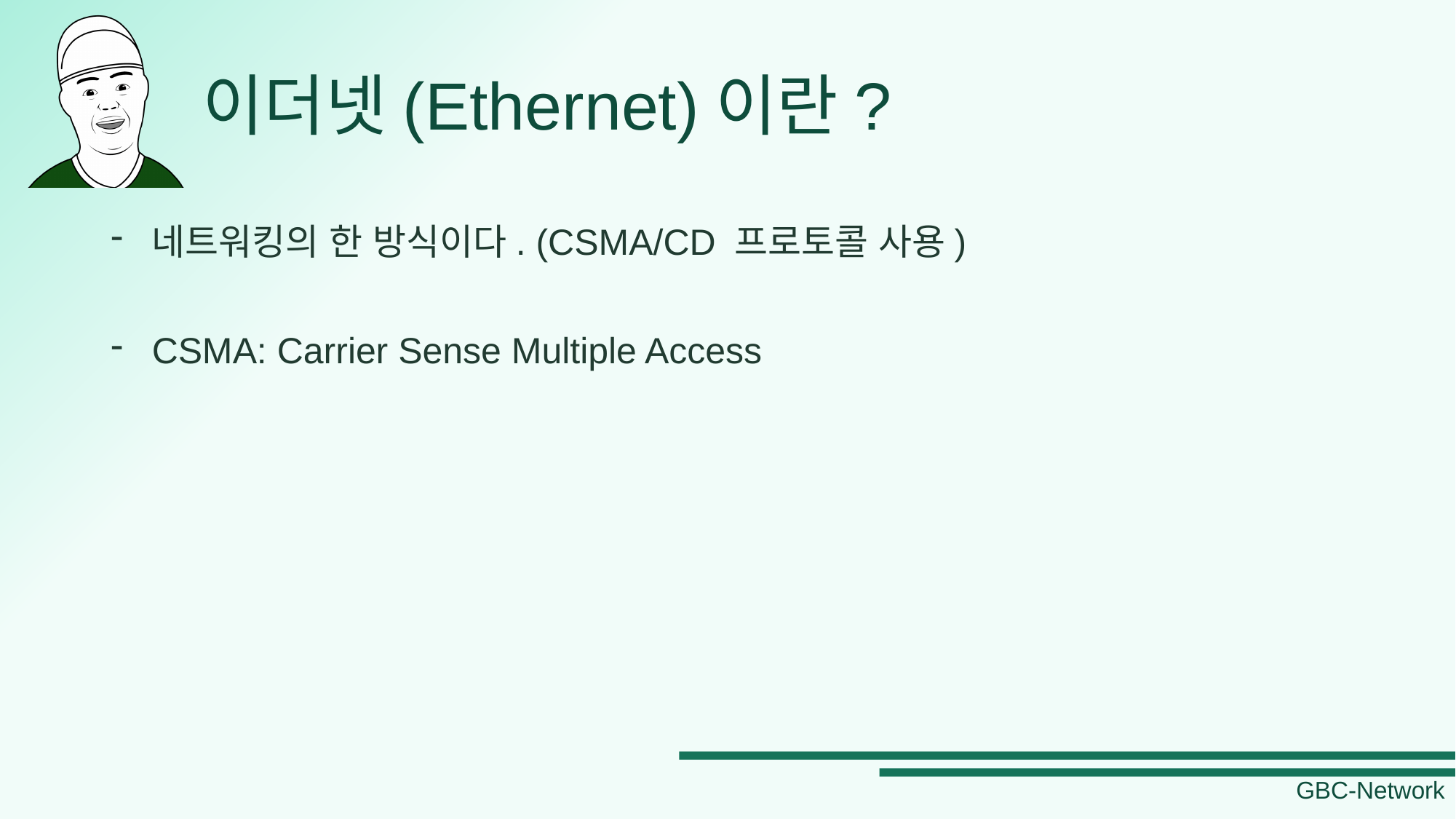

# 이더넷(Ethernet)이란?
네트워킹의 한 방식이다. (CSMA/CD 프로토콜 사용)

CSMA: Carrier Sense Multiple Access